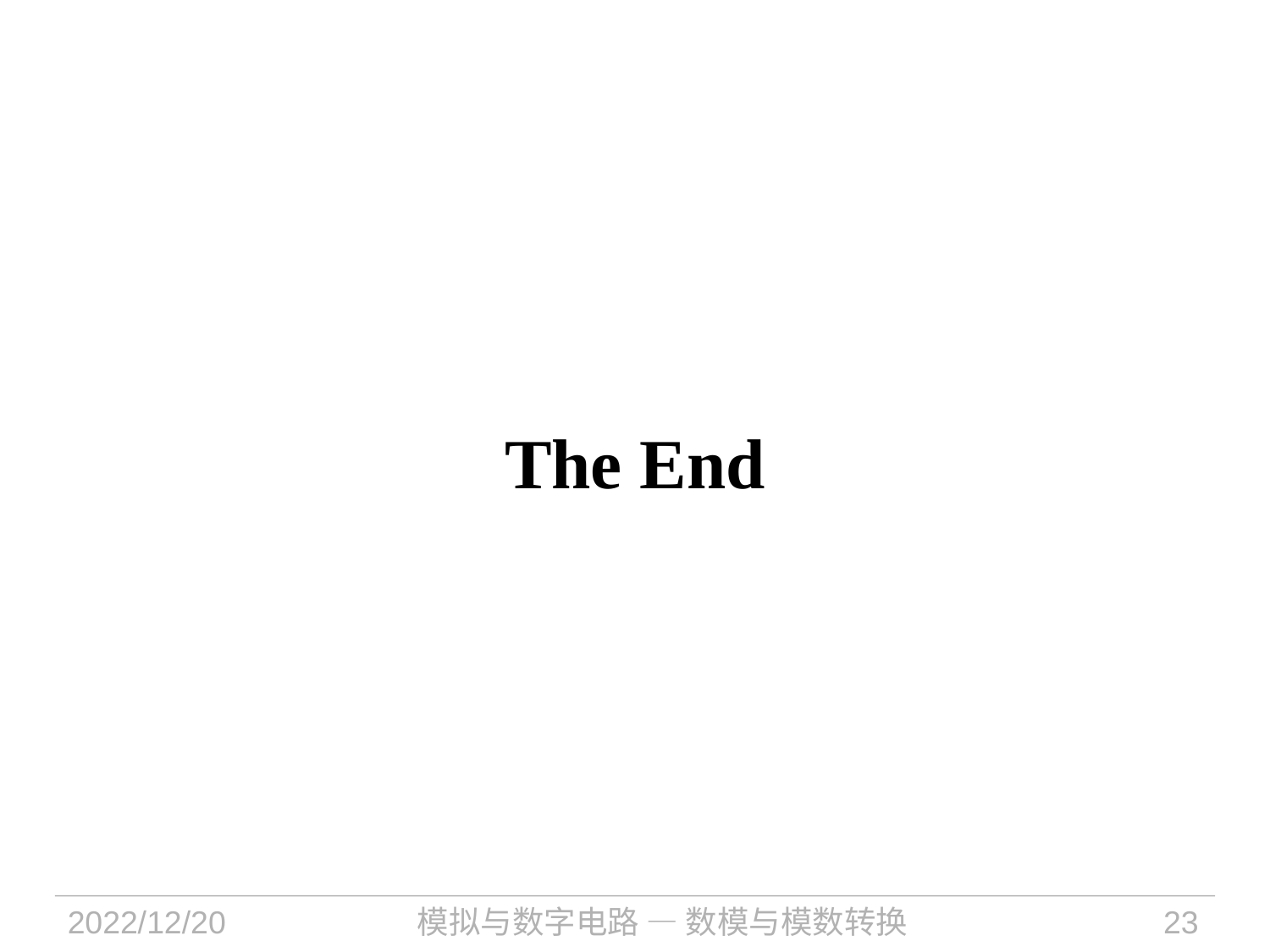

# The End
2022/12/20
模拟与数字电路 — 数模与模数转换
23